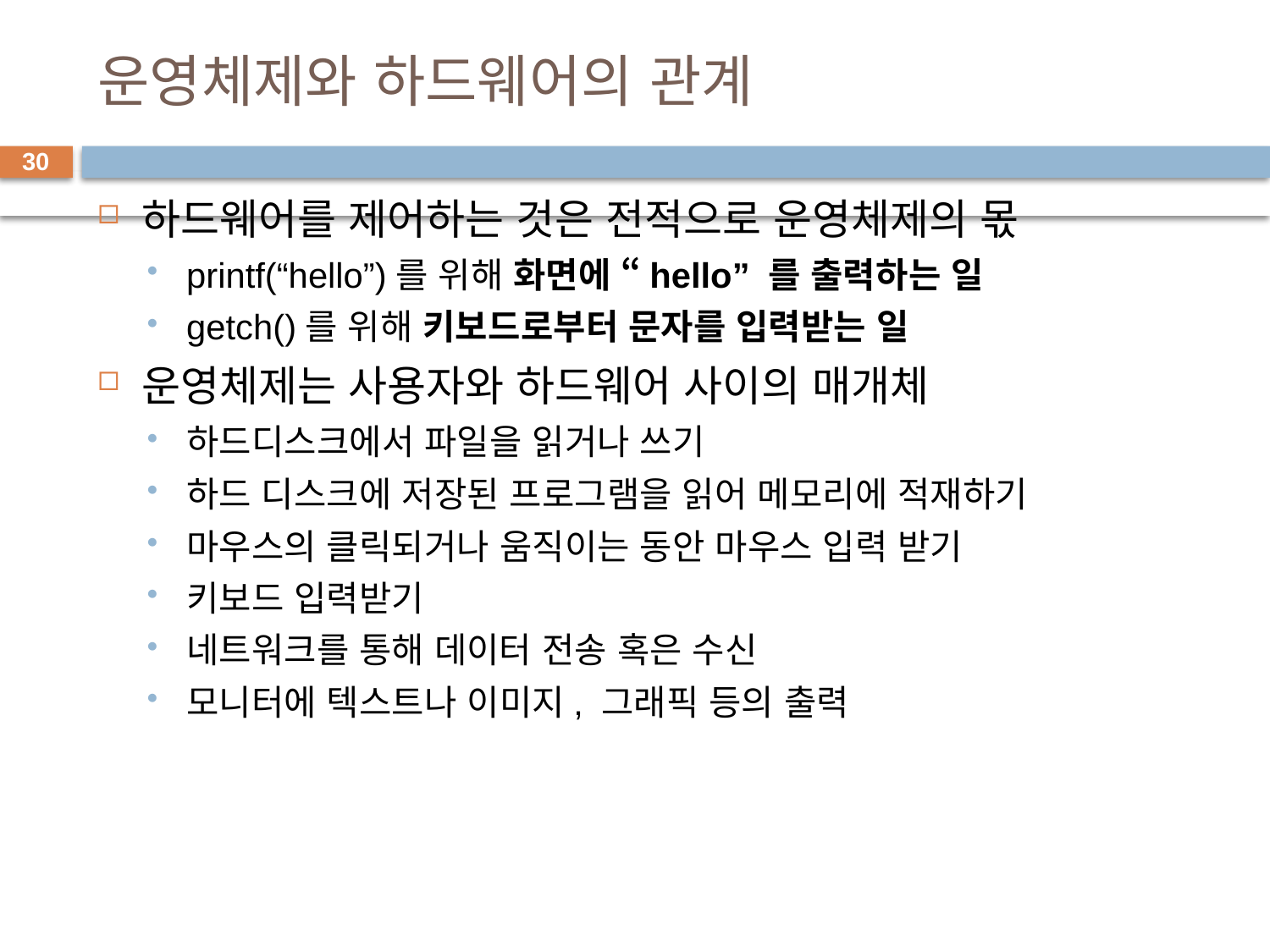

# 운영체제와 하드웨어의 관계
30
하드웨어를 제어하는 것은 전적으로 운영체제의 몫
printf(“hello”)를 위해 화면에 “hello” 를 출력하는 일
getch()를 위해 키보드로부터 문자를 입력받는 일
운영체제는 사용자와 하드웨어 사이의 매개체
하드디스크에서 파일을 읽거나 쓰기
하드 디스크에 저장된 프로그램을 읽어 메모리에 적재하기
마우스의 클릭되거나 움직이는 동안 마우스 입력 받기
키보드 입력받기
네트워크를 통해 데이터 전송 혹은 수신
모니터에 텍스트나 이미지, 그래픽 등의 출력